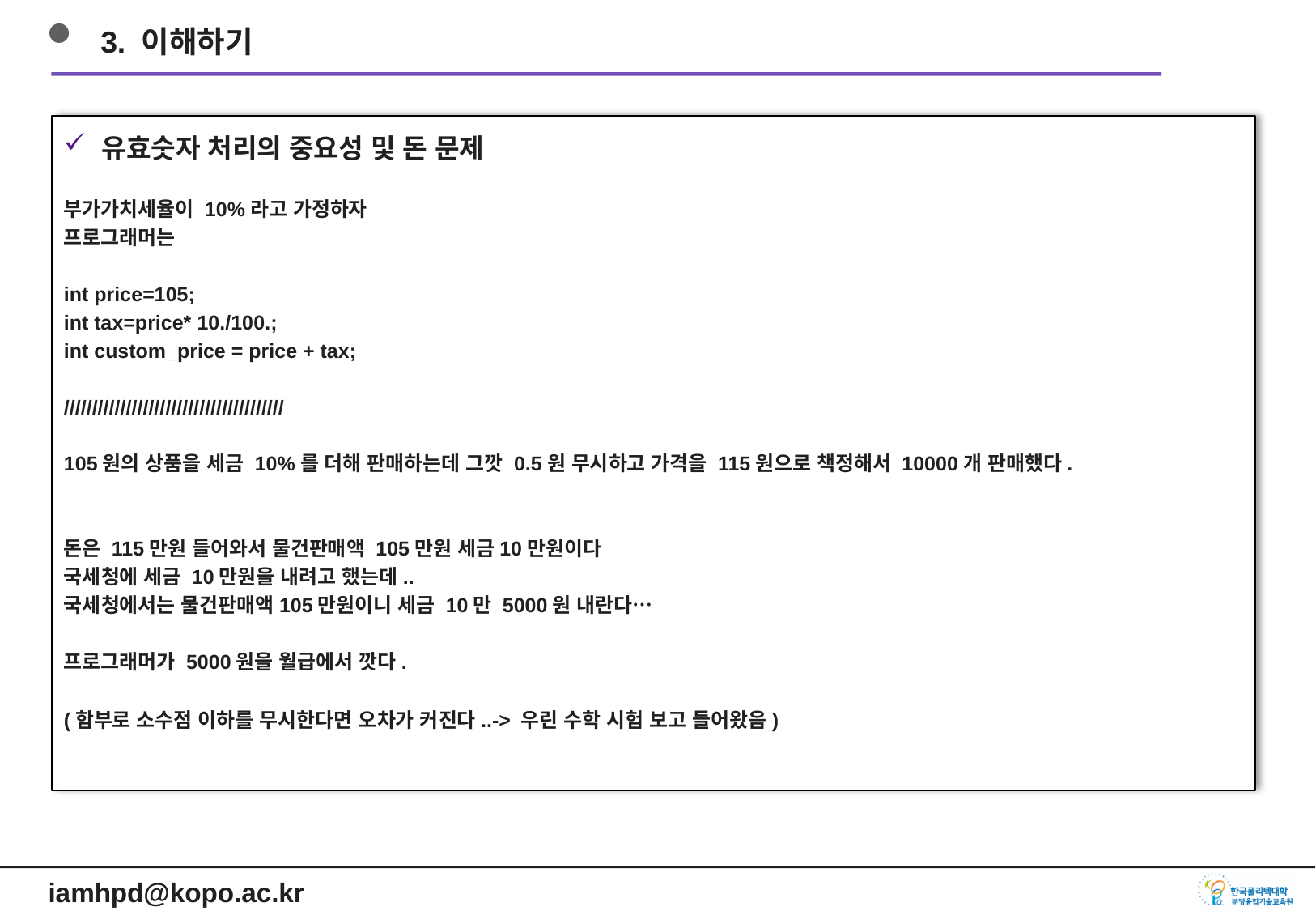

3. 이해하기
유효숫자 처리의 중요성 및 돈 문제

부가가치세율이 10%라고 가정하자
프로그래머는

int price=105;
int tax=price* 10./100.;
int custom_price = price + tax;

///////////////////////////////////////

105원의 상품을 세금 10%를 더해 판매하는데 그깟 0.5원 무시하고 가격을 115원으로 책정해서 10000개 판매했다.

돈은 115만원 들어와서 물건판매액 105만원 세금10만원이다
국세청에 세금 10만원을 내려고 했는데..
국세청에서는 물건판매액105만원이니 세금 10만 5000원 내란다…

프로그래머가 5000원을 월급에서 깟다.

(함부로 소수점 이하를 무시한다면 오차가 커진다..-> 우린 수학 시험 보고 들어왔음)